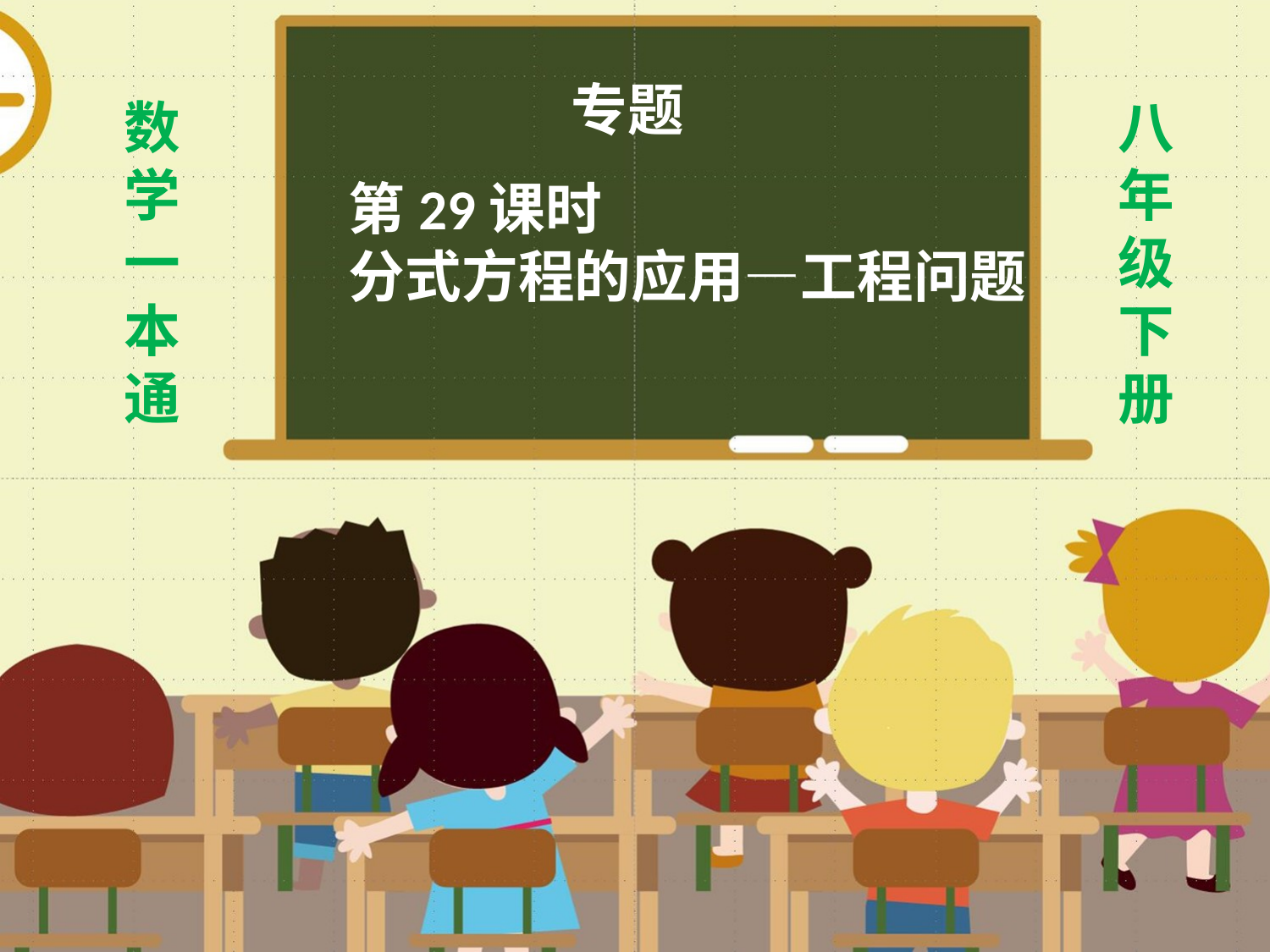

专题
数
学
一
本
通
八年级下册
第29课时
分式方程的应用—工程问题